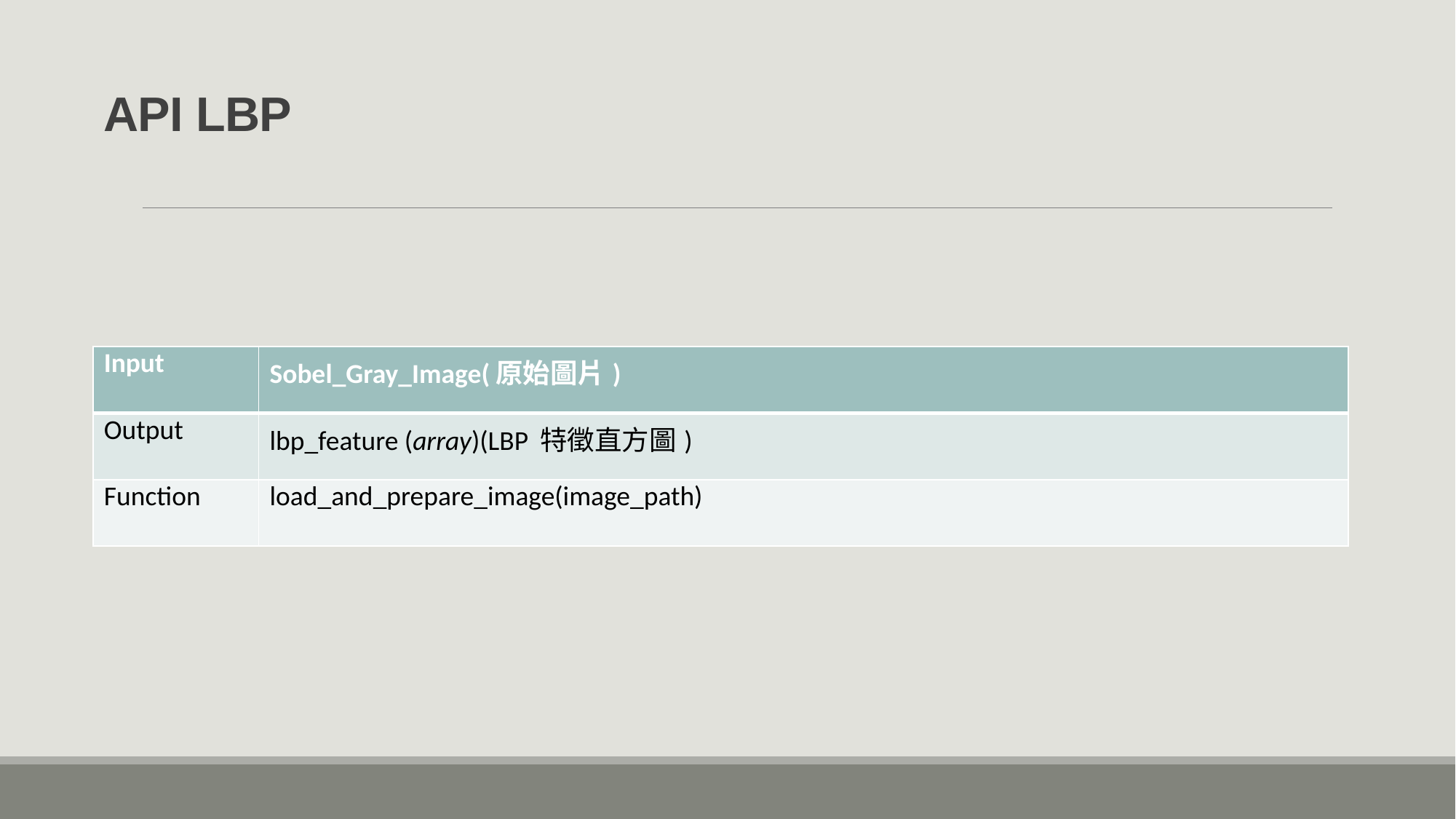

# API LBP
| Input | Sobel\_Gray\_Image(原始圖片) |
| --- | --- |
| Output | lbp\_feature (array)(LBP 特徵直方圖) |
| Function | load\_and\_prepare\_image(image\_path) |